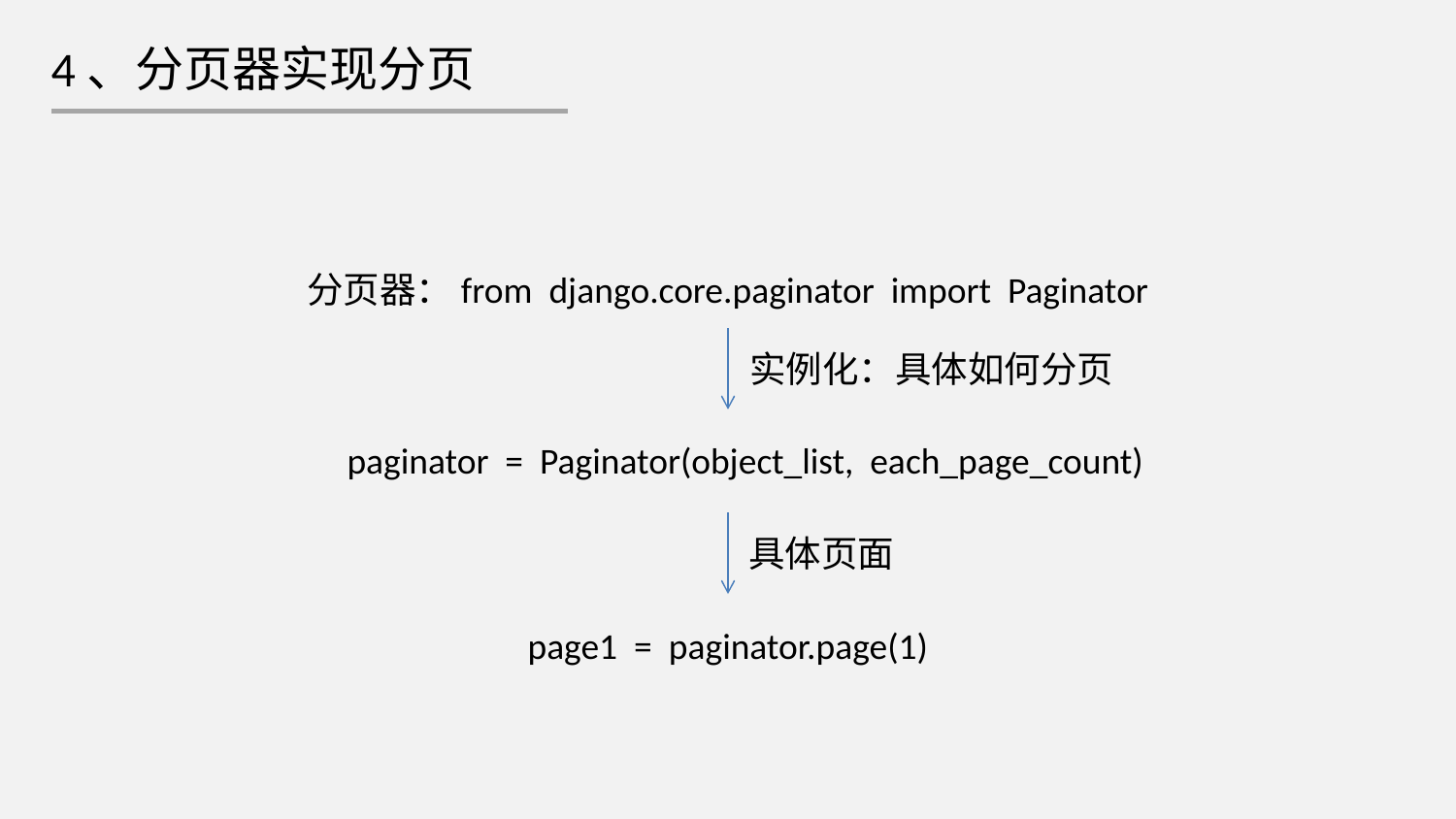

4、分页器实现分页
分页器：from  django.core.paginator  import  Paginator
实例化：具体如何分页
paginator  =  Paginator(object_list,  each_page_count)
具体页面
page1  =  paginator.page(1)